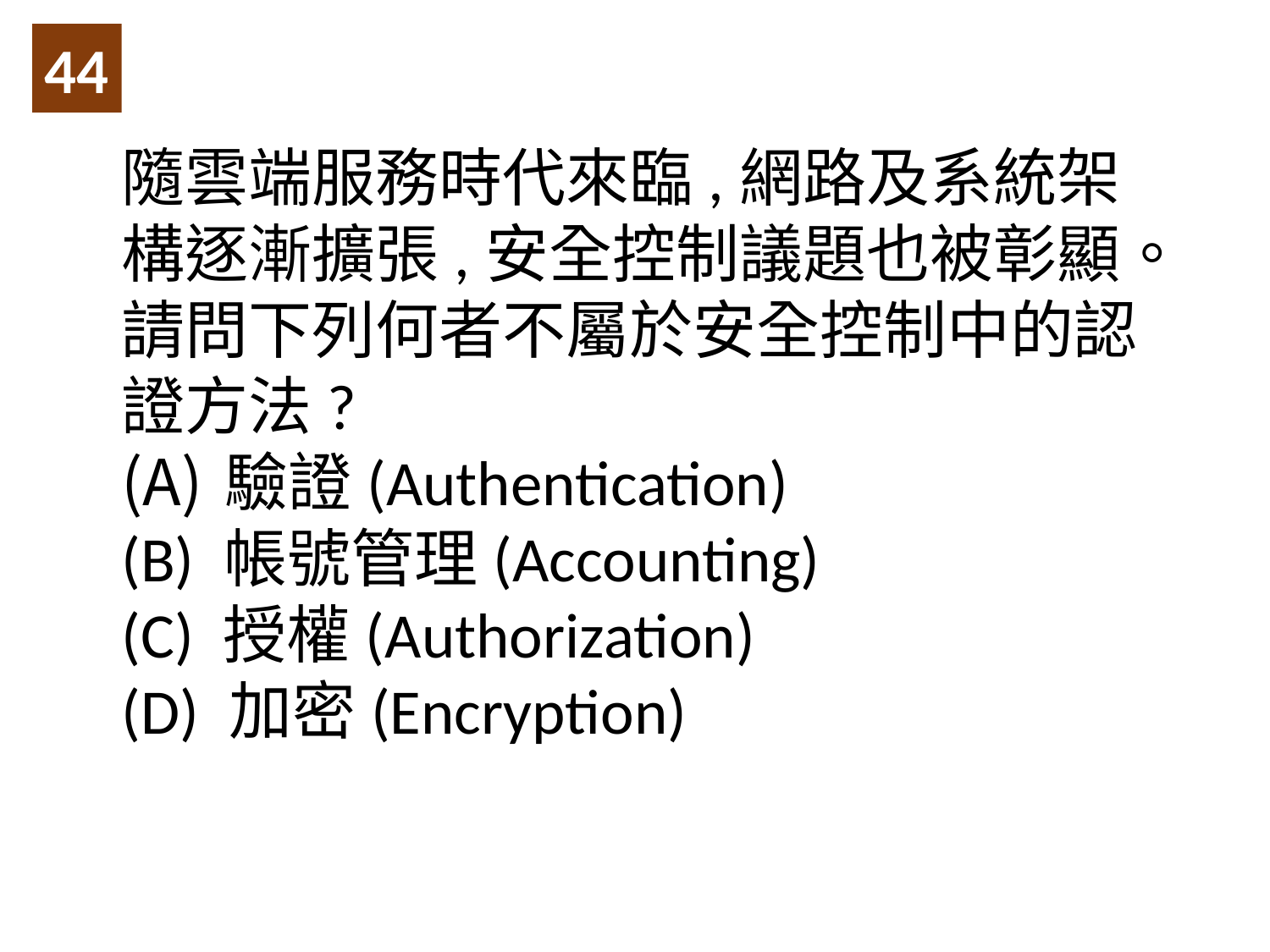

44
隨雲端服務時代來臨,網路及系統架構逐漸擴張,安全控制議題也被彰顯。請問下列何者不屬於安全控制中的認證方法?
驗證(Authentication)
(B) 帳號管理(Accounting)
(C) 授權(Authorization)
(D) 加密(Encryption)